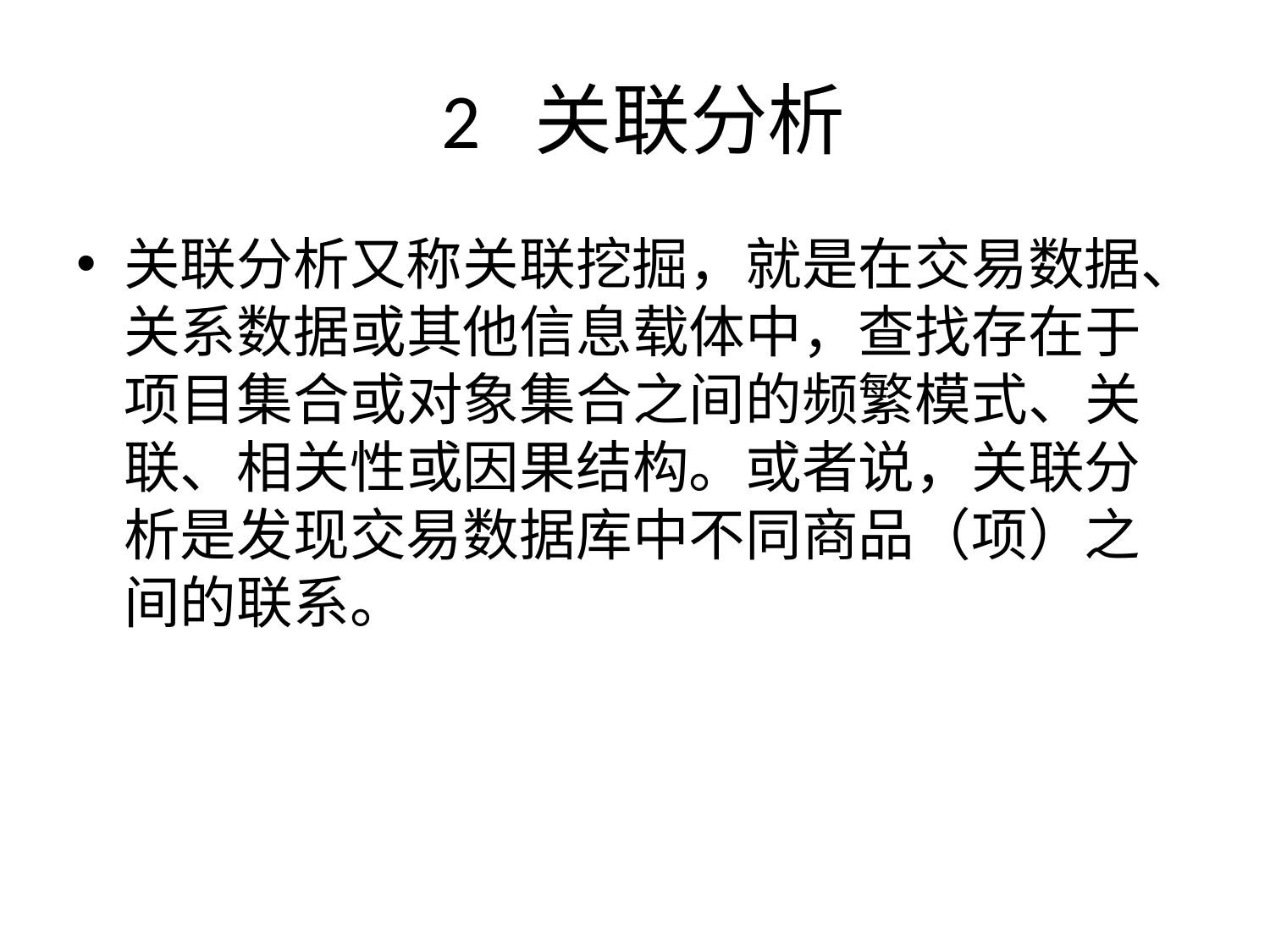

# 2  关联分析
关联分析又称关联挖掘，就是在交易数据、关系数据或其他信息载体中，查找存在于项目集合或对象集合之间的频繁模式、关联、相关性或因果结构。或者说，关联分析是发现交易数据库中不同商品（项）之间的联系。